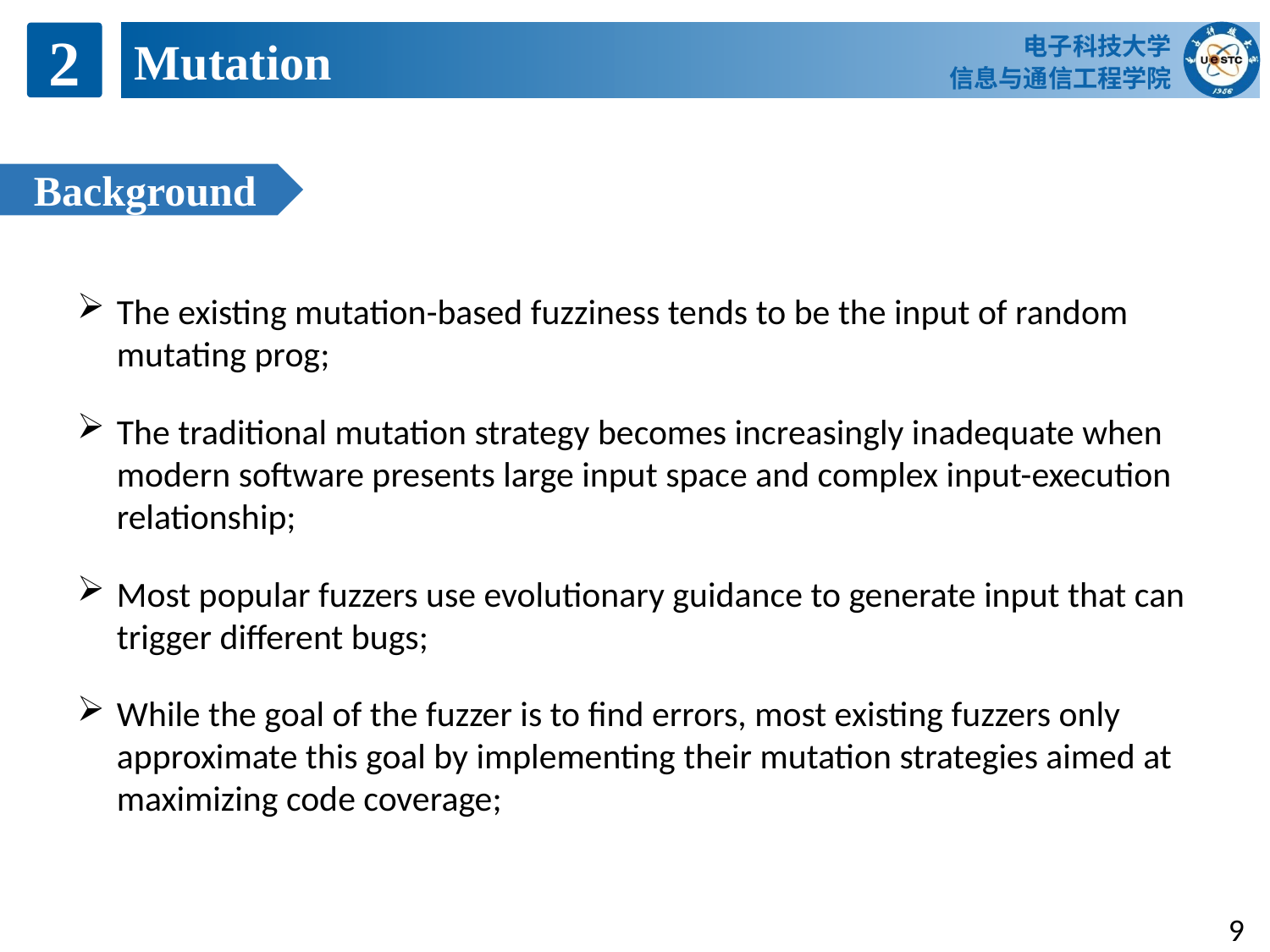

电子科技大学
信息与通信工程学院

2
Mutation
Background
The existing mutation-based fuzziness tends to be the input of random mutating prog;
The traditional mutation strategy becomes increasingly inadequate when modern software presents large input space and complex input-execution relationship;
Most popular fuzzers use evolutionary guidance to generate input that can trigger different bugs;
While the goal of the fuzzer is to find errors, most existing fuzzers only approximate this goal by implementing their mutation strategies aimed at maximizing code coverage;
9